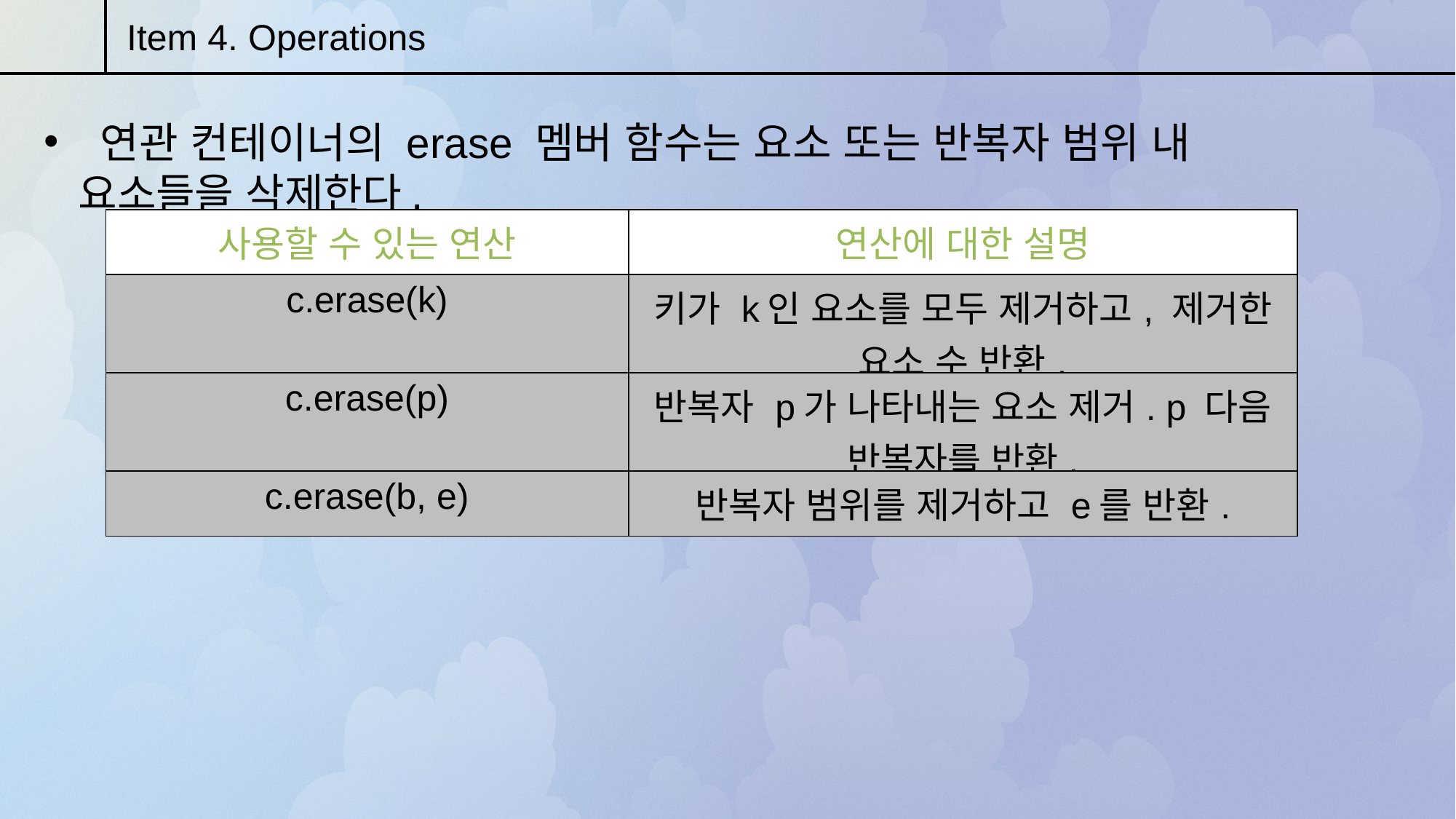

Item 4. Operations
 연관 컨테이너의 erase 멤버 함수는 요소 또는 반복자 범위 내 요소들을 삭제한다.
| 사용할 수 있는 연산 | 연산에 대한 설명 |
| --- | --- |
| c.erase(k) | 키가 k인 요소를 모두 제거하고, 제거한 요소 수 반환. |
| c.erase(p) | 반복자 p가 나타내는 요소 제거. p 다음 반복자를 반환. |
| c.erase(b, e) | 반복자 범위를 제거하고 e를 반환. |